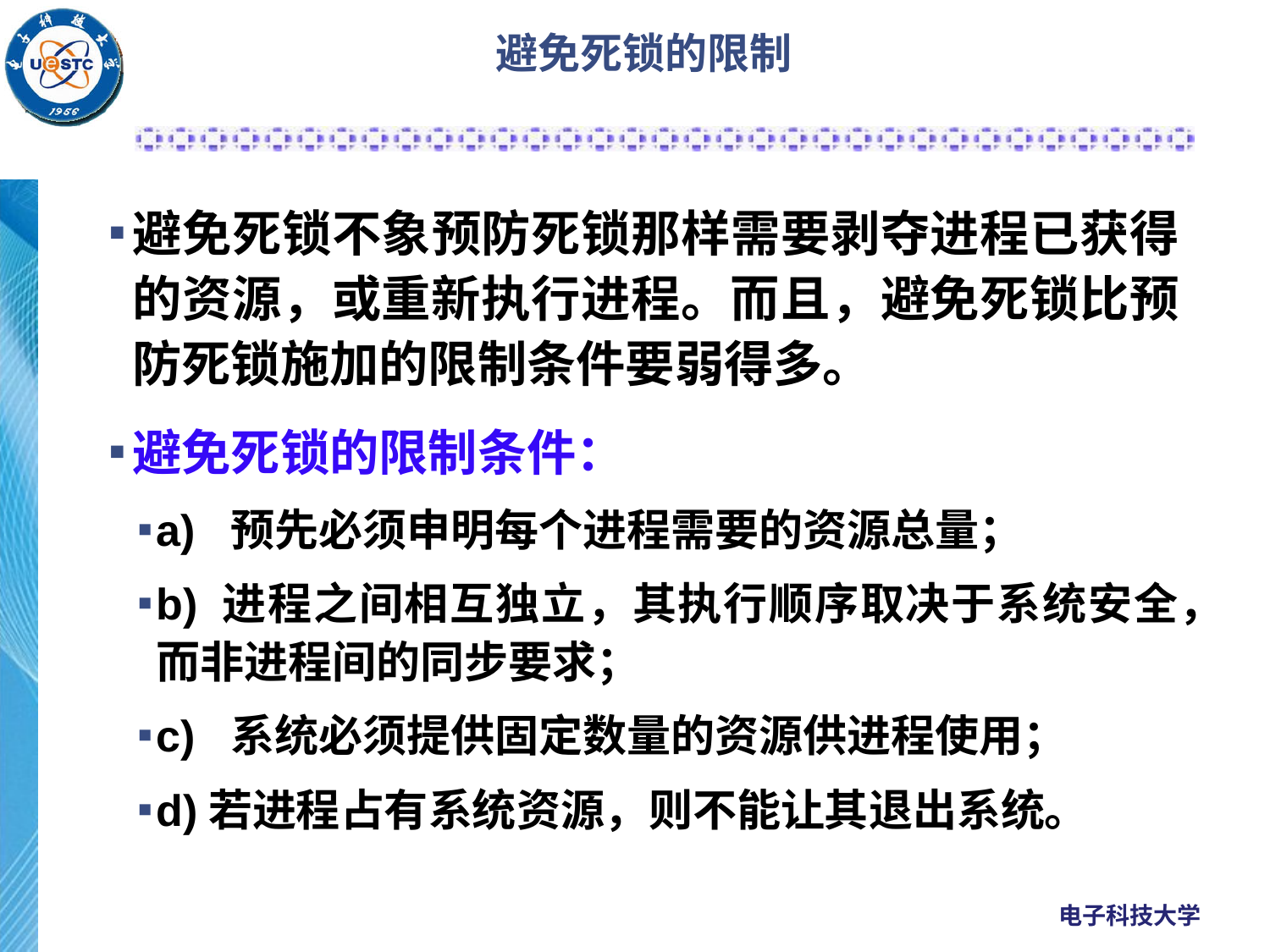

# 避免死锁的限制
避免死锁不象预防死锁那样需要剥夺进程已获得的资源，或重新执行进程。而且，避免死锁比预防死锁施加的限制条件要弱得多。
避免死锁的限制条件：
a)  预先必须申明每个进程需要的资源总量；
b) 进程之间相互独立，其执行顺序取决于系统安全，而非进程间的同步要求；
c)  系统必须提供固定数量的资源供进程使用；
d)若进程占有系统资源，则不能让其退出系统。